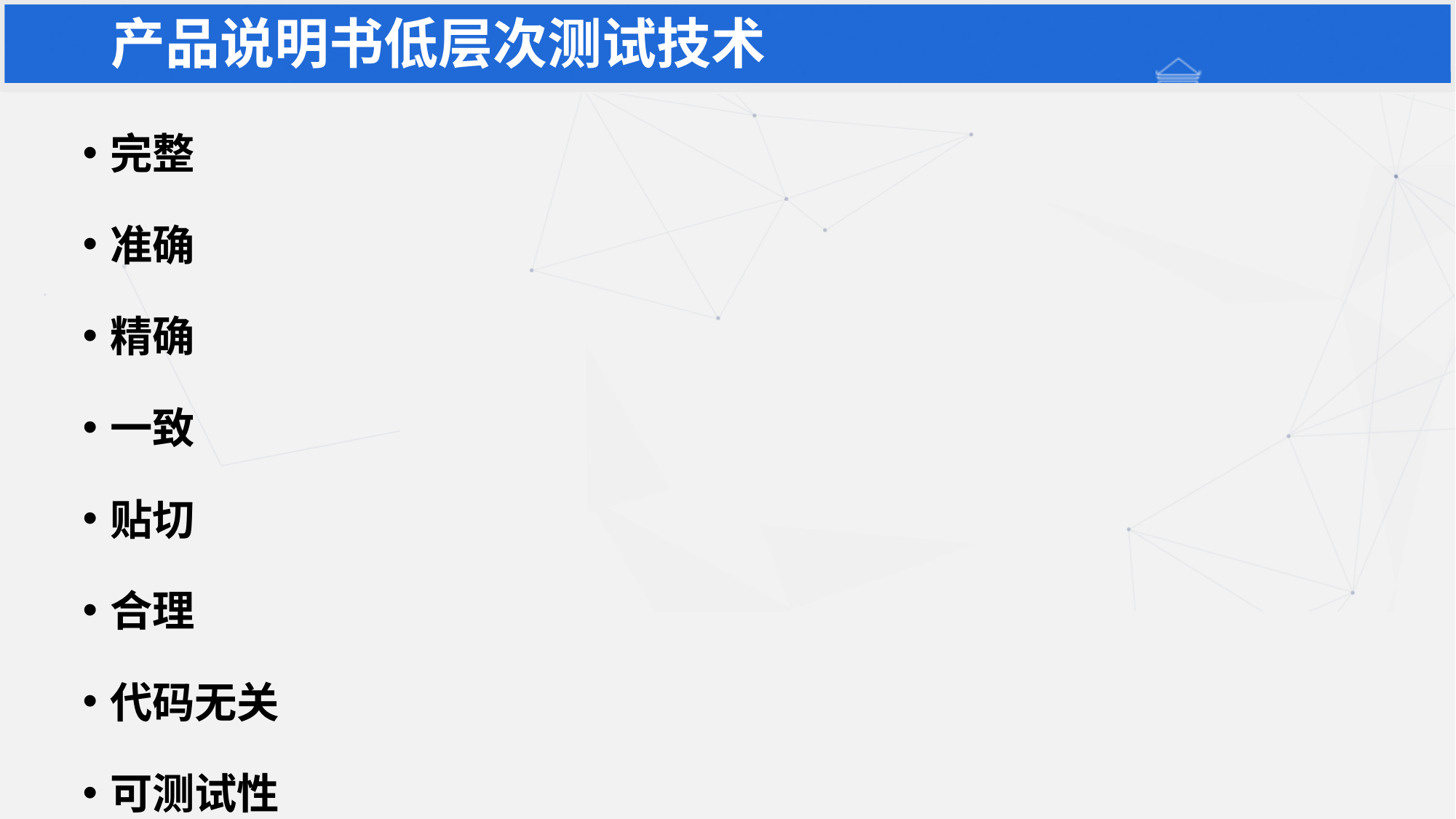

# 产品说明书低层次测试技术
完整
准确
精确
一致
贴切
合理
代码无关
可测试性